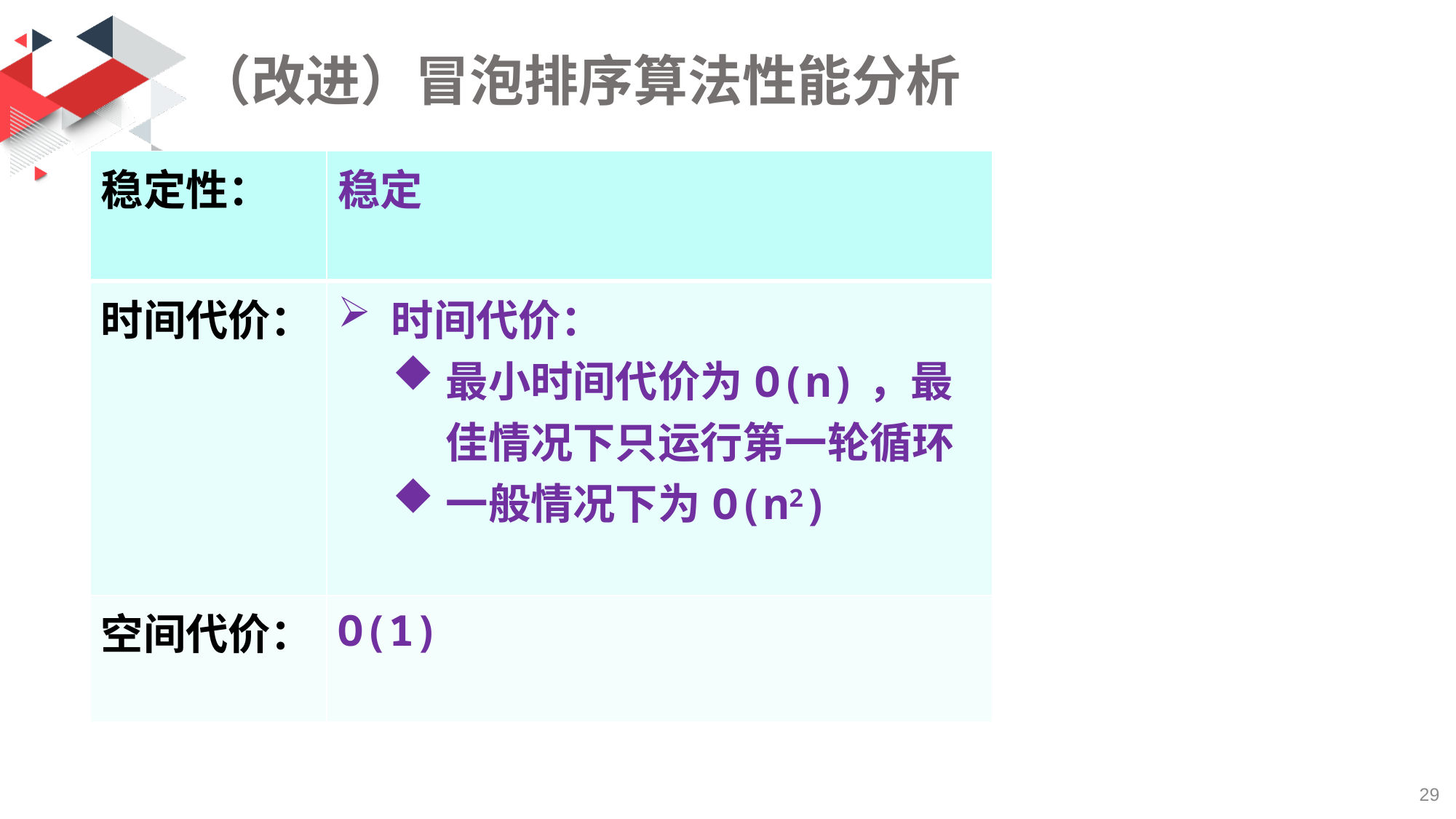

# （改进）冒泡排序算法性能分析
| 稳定性： | 稳定 |
| --- | --- |
| 时间代价： | 时间代价： 最小时间代价为O(n)，最佳情况下只运行第一轮循环 一般情况下为O(n2) |
| 空间代价： | O(1) |
29